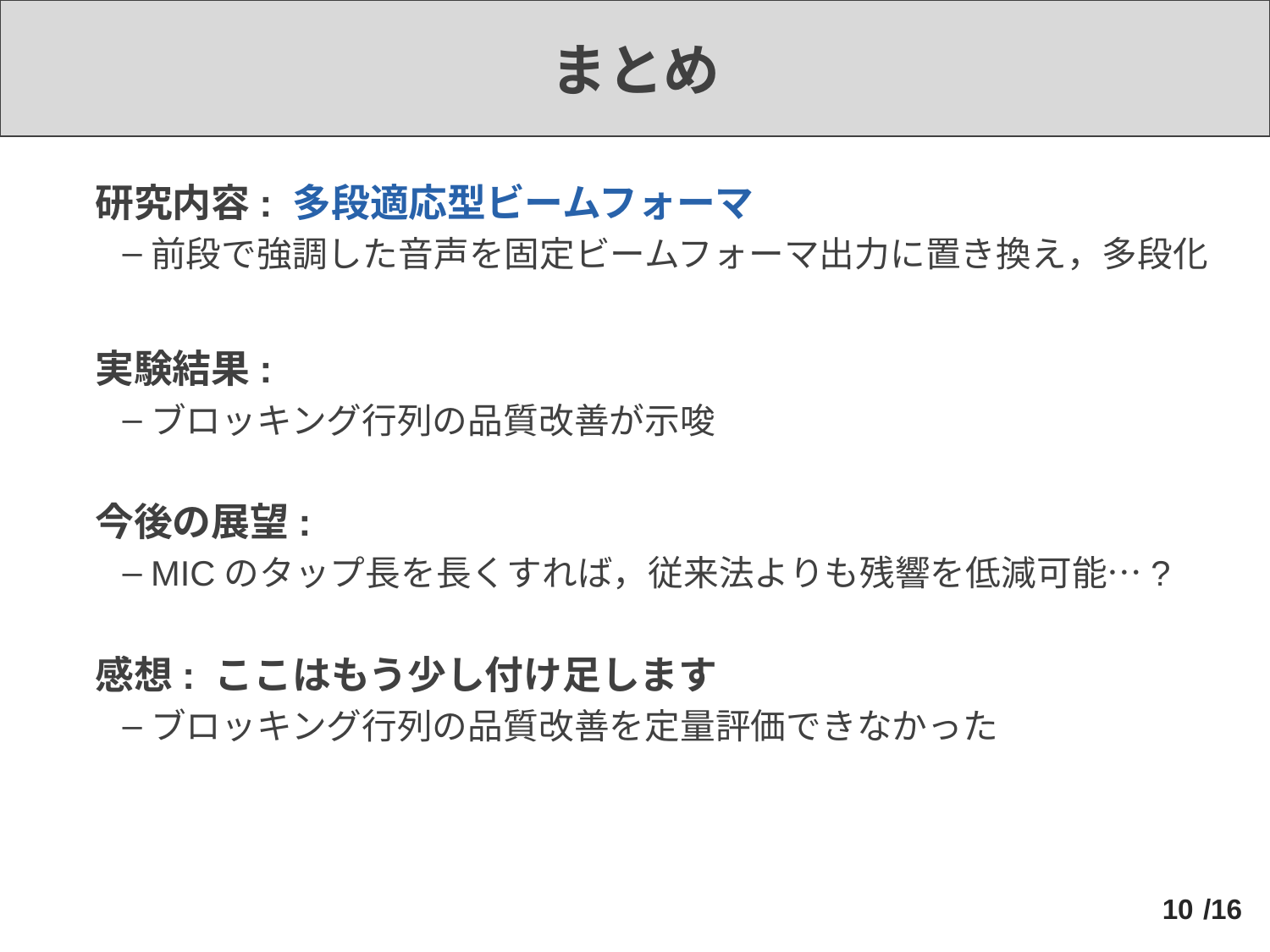

# まとめ
研究内容: 多段適応型ビームフォーマ
前段で強調した音声を固定ビームフォーマ出力に置き換え，多段化

実験結果:
ブロッキング行列の品質改善が示唆

今後の展望:
MICのタップ長を長くすれば，従来法よりも残響を低減可能…?

感想: ここはもう少し付け足します
ブロッキング行列の品質改善を定量評価できなかった

10